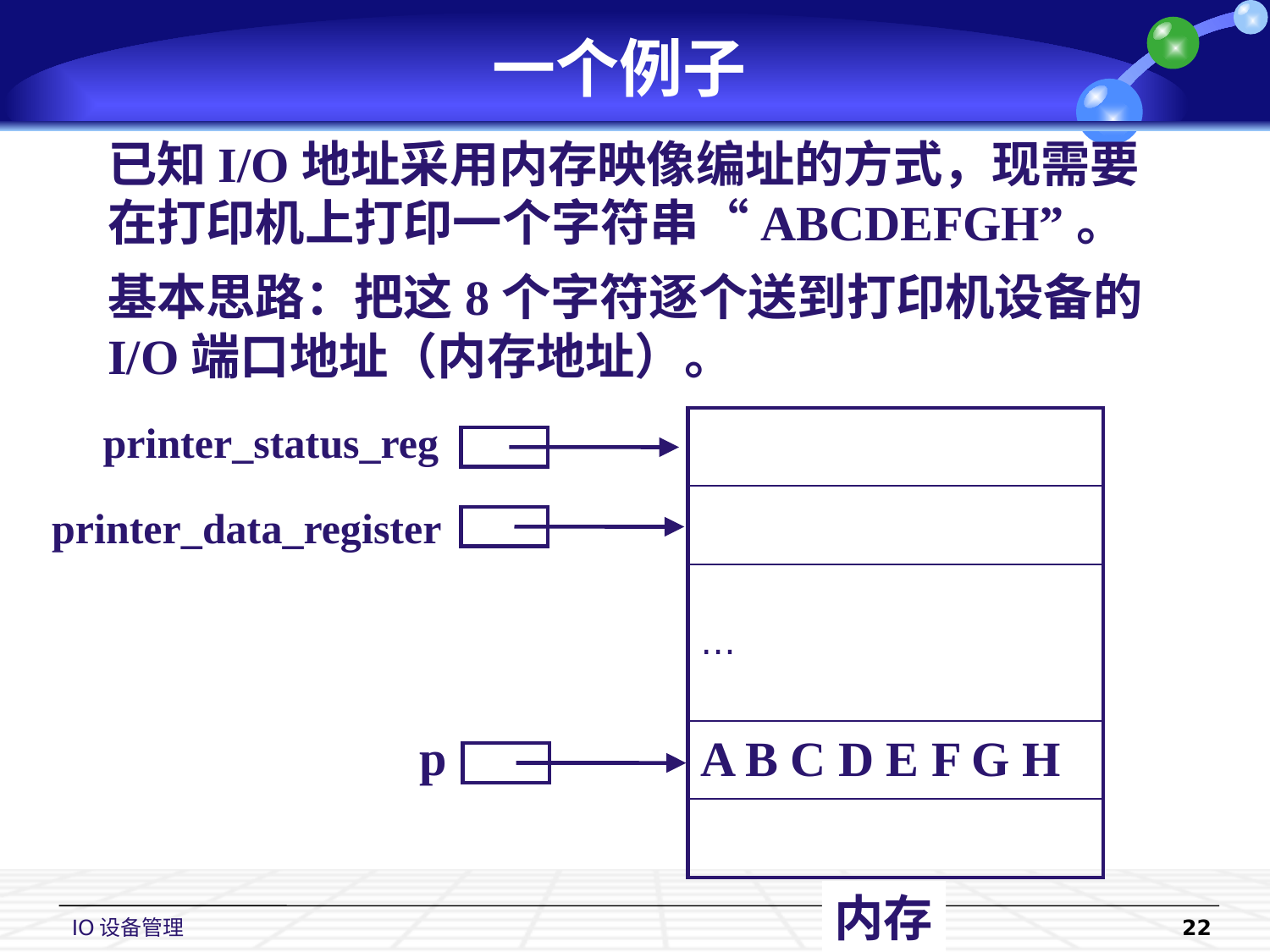

一个例子
已知I/O地址采用内存映像编址的方式，现需要
在打印机上打印一个字符串“ABCDEFGH”。
基本思路：把这8个字符逐个送到打印机设备的
I/O端口地址（内存地址）。
|  |
| --- |
|  |
| … |
| A B C D E F G H |
|  |
printer_status_reg

printer_data_register

p

内存
IO设备管理
22